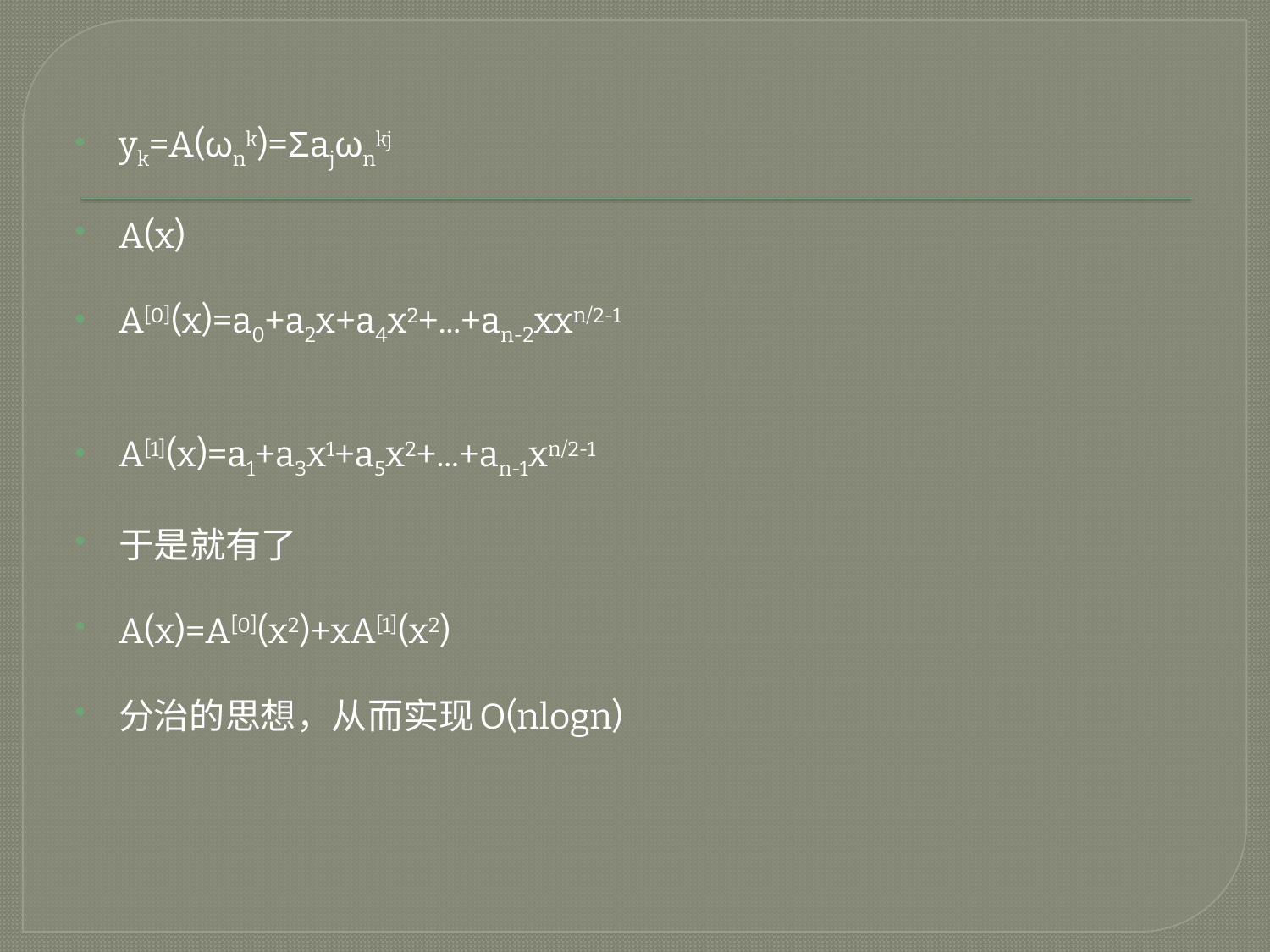

yk=A(ωnk)=Σajωnkj

A(x)

A[0](x)=a0+a2x+a4x2+...+an-2xxn/2-1

A[1](x)=a1+a3x1+a5x2+...+an-1xn/2-1

于是就有了

A(x)=A[0](x2)+xA[1](x2)

分治的思想，从而实现O(nlogn)